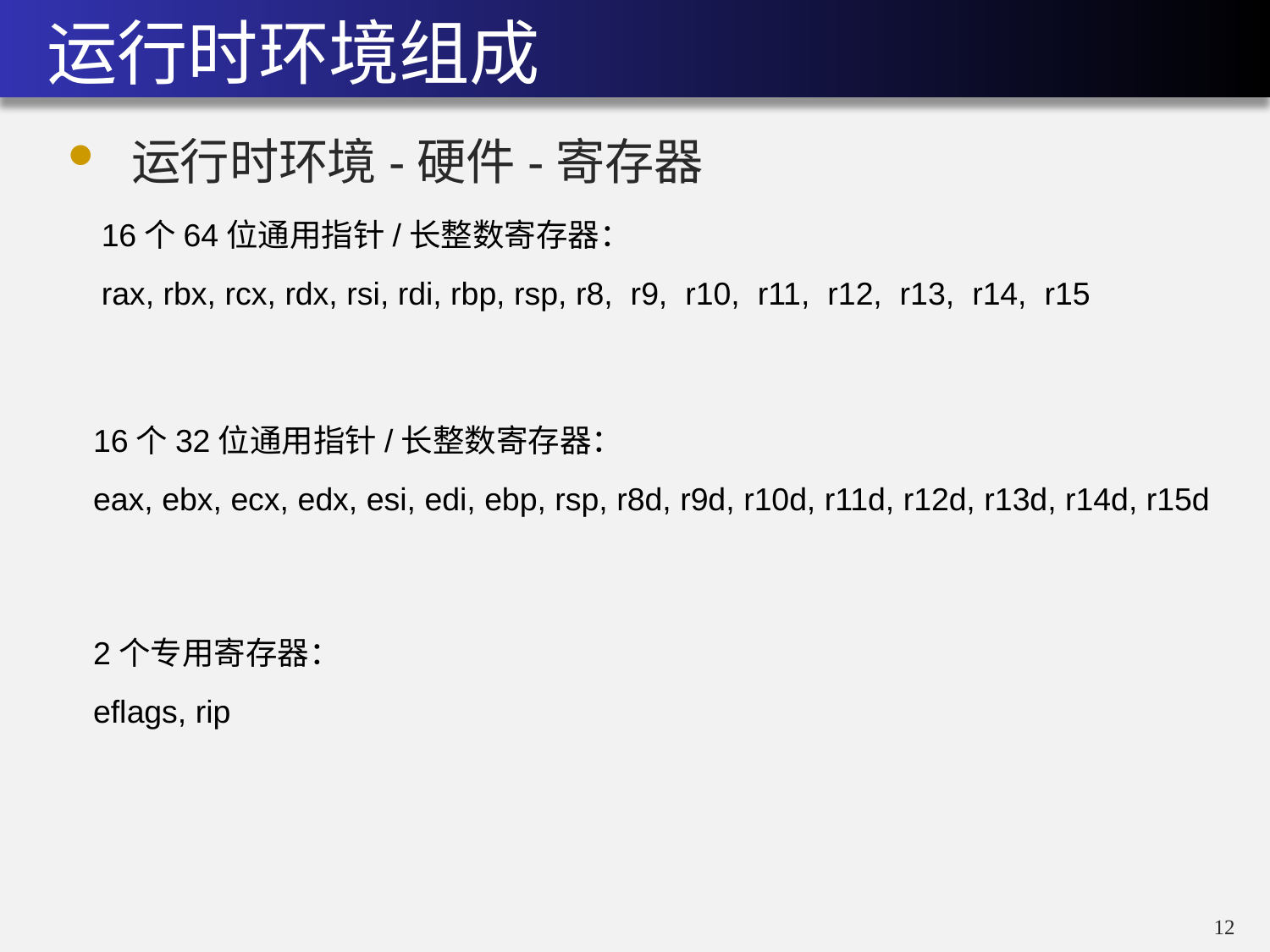

# 运行时环境组成
运行时环境-硬件-寄存器
16个64位通用指针/长整数寄存器：
rax, rbx, rcx, rdx, rsi, rdi, rbp, rsp, r8,  r9,  r10,  r11,  r12,  r13,  r14,  r15
16个32位通用指针/长整数寄存器：
eax, ebx, ecx, edx, esi, edi, ebp, rsp, r8d, r9d, r10d, r11d, r12d, r13d, r14d, r15d
2个专用寄存器：
eflags, rip
12